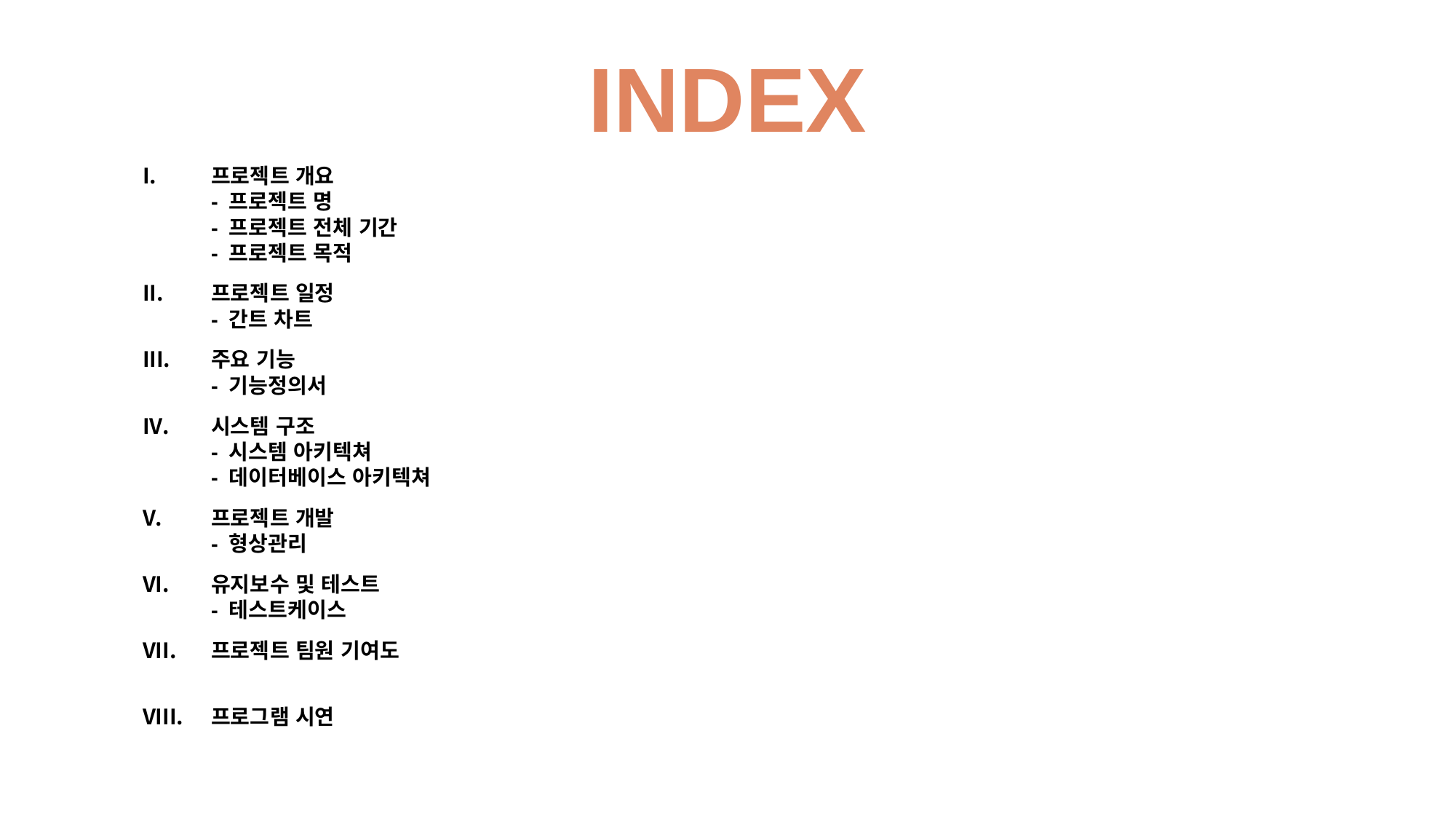

INDEX
프로젝트 개요
- 프로젝트 명
- 프로젝트 전체 기간
- 프로젝트 목적
프로젝트 일정
- 간트 차트
주요 기능
- 기능정의서
시스템 구조
- 시스템 아키텍쳐
- 데이터베이스 아키텍쳐
프로젝트 개발
- 형상관리
유지보수 및 테스트
- 테스트케이스
프로젝트 팀원 기여도
프로그램 시연